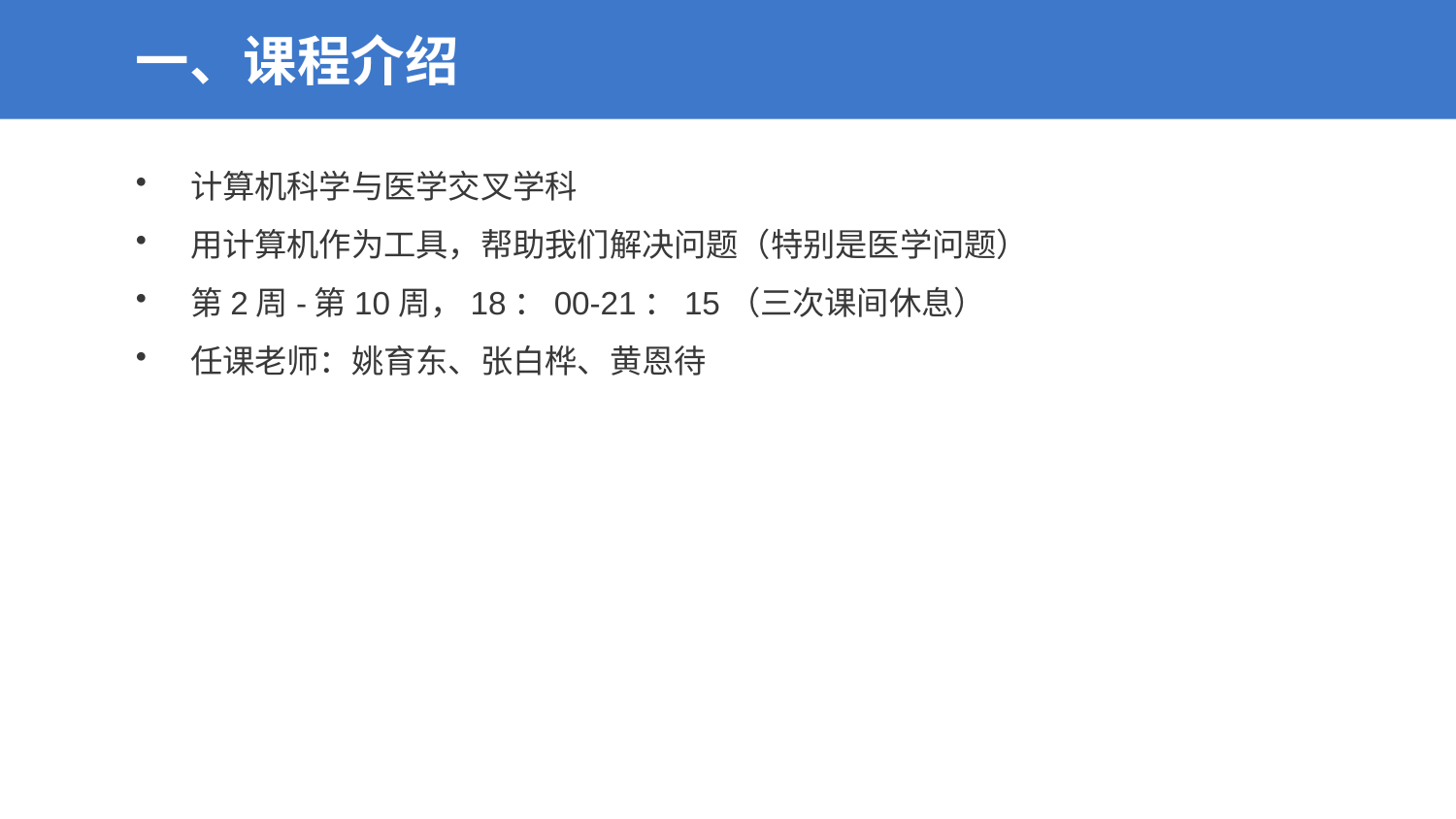

一、课程介绍
计算机科学与医学交叉学科
用计算机作为工具，帮助我们解决问题（特别是医学问题）
第2周-第10周，18：00-21：15（三次课间休息）
任课老师：姚育东、张白桦、黄恩待